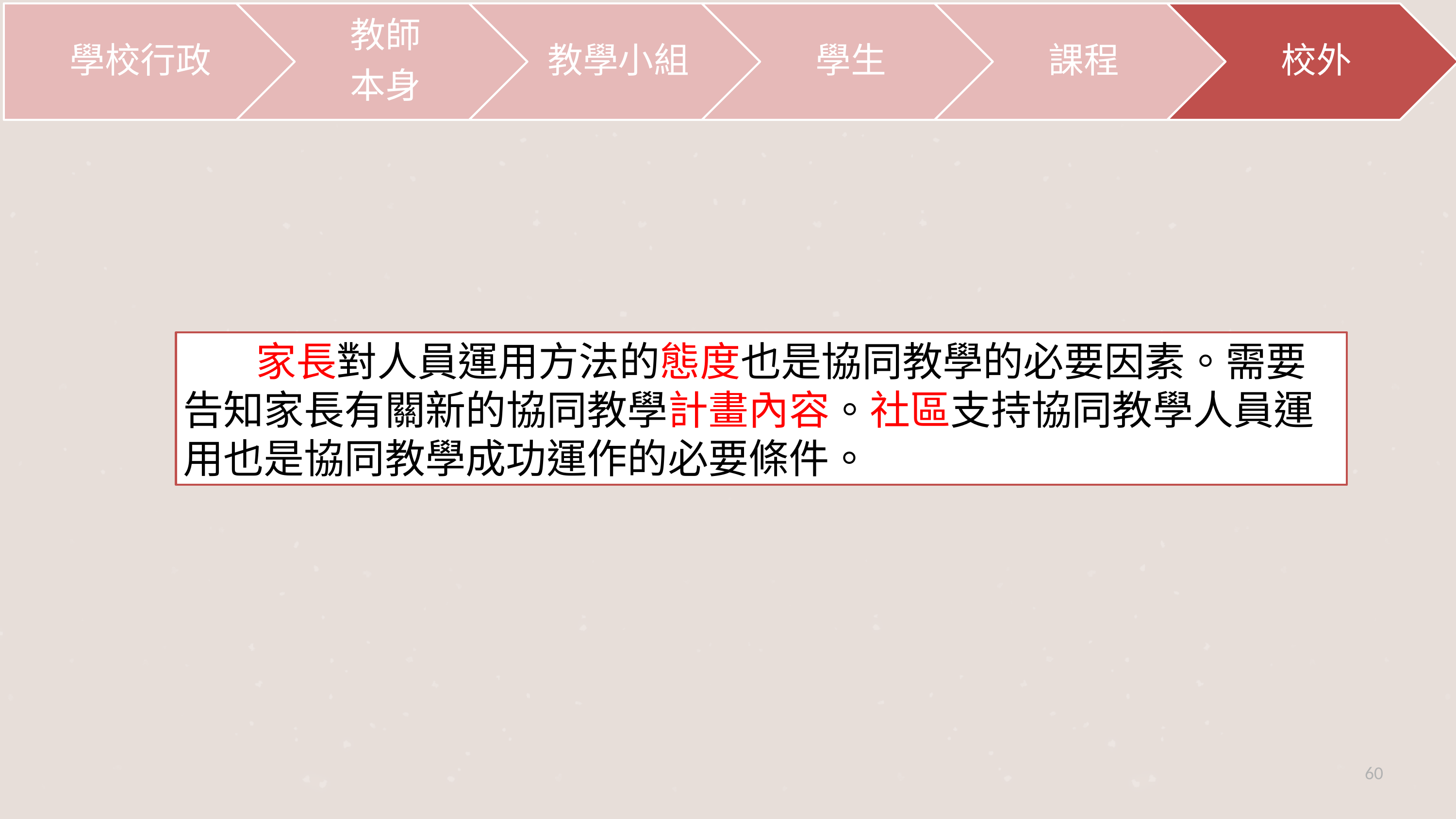

學校行政
教師
本身
教學小組
學生
課程
校外
	家長對人員運用方法的態度也是協同教學的必要因素。需要告知家長有關新的協同教學計畫內容。社區支持協同教學人員運用也是協同教學成功運作的必要條件。
60